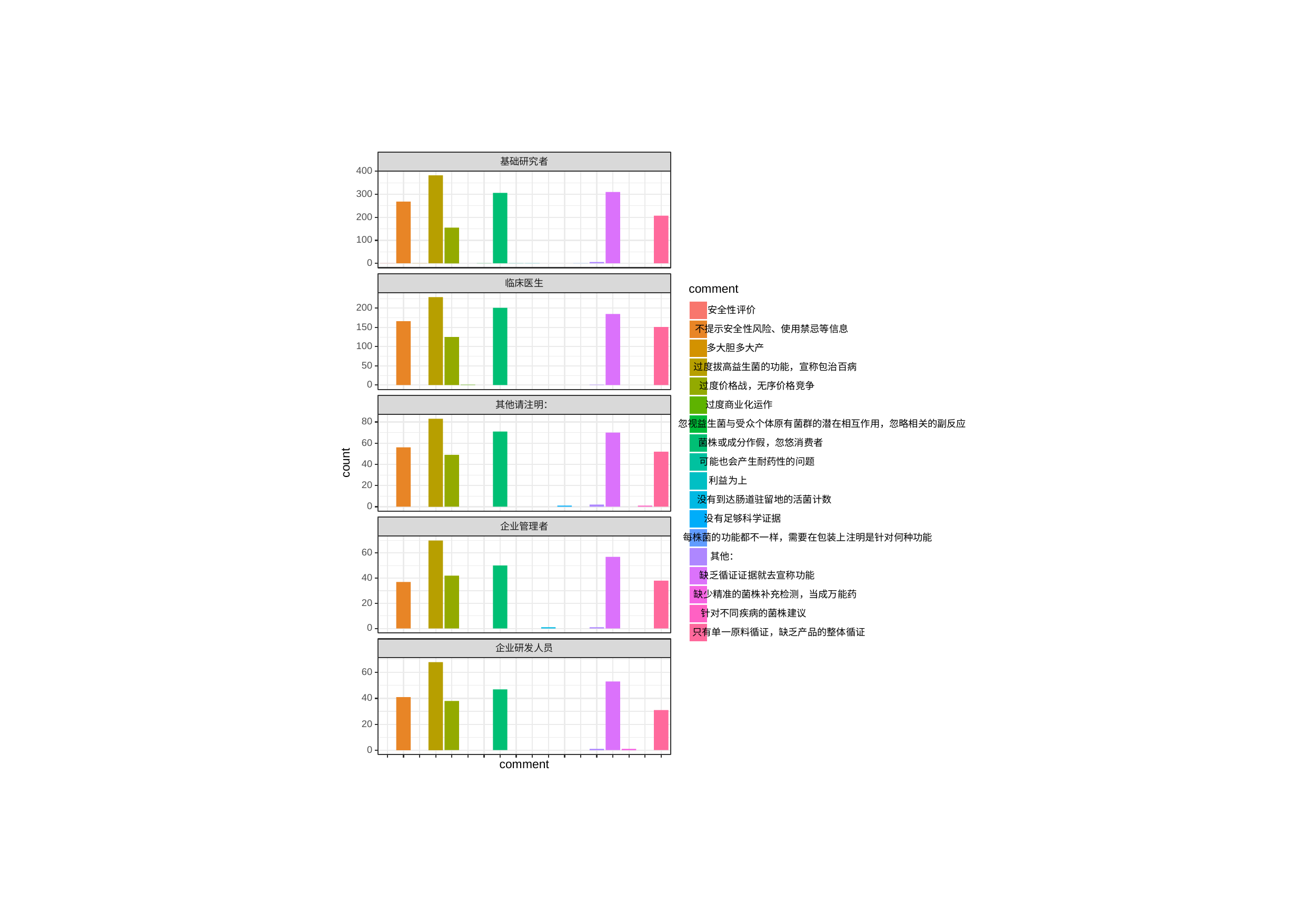

基础研究者
400

300

200

100

0

临床医生
comment

200
安全性评价

150
不提示安全性风险、使用禁忌等信息

100
多大胆多大产

50
过度拔高益生菌的功能，宣称包治百病

0
过度价格战，无序价格竞争

其他请注明：
过度商业化运作

80

忽视益生菌与受众个体原有菌群的潜在相互作用，忽略相关的副反应

60
菌株或成分作假，忽悠消费者

count
可能也会产生耐药性的问题
40

利益为上
20

没有到达肠道驻留地的活菌计数
0

没有足够科学证据

企业管理者

每株菌的功能都不一样，需要在包装上注明是针对何种功能

60

其他：

缺乏循证证据就去宣称功能
40

缺少精准的菌株补充检测，当成万能药
20

针对不同疾病的菌株建议

0

只有单一原料循证，缺乏产品的整体循证

企业研发人员

60

40

20

0

comment